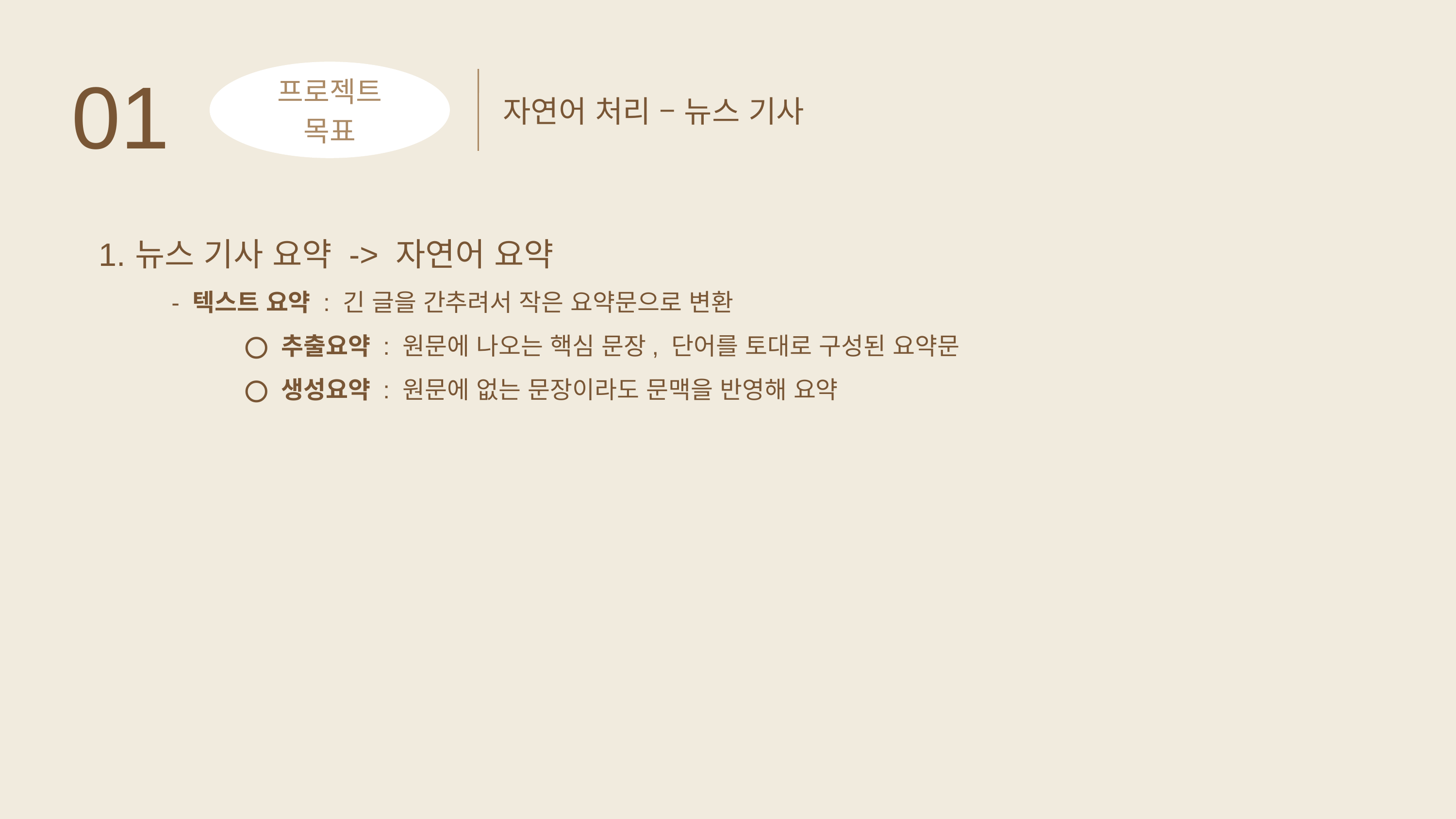

01

프로젝트 목표

자연어 처리 – 뉴스 기사
뉴스 기사 요약 -> 자연어 요약
	- 텍스트 요약 : 긴 글을 간추려서 작은 요약문으로 변환
		⭕ 추출요약 : 원문에 나오는 핵심 문장, 단어를 토대로 구성된 요약문
		⭕ 생성요약 : 원문에 없는 문장이라도 문맥을 반영해 요약